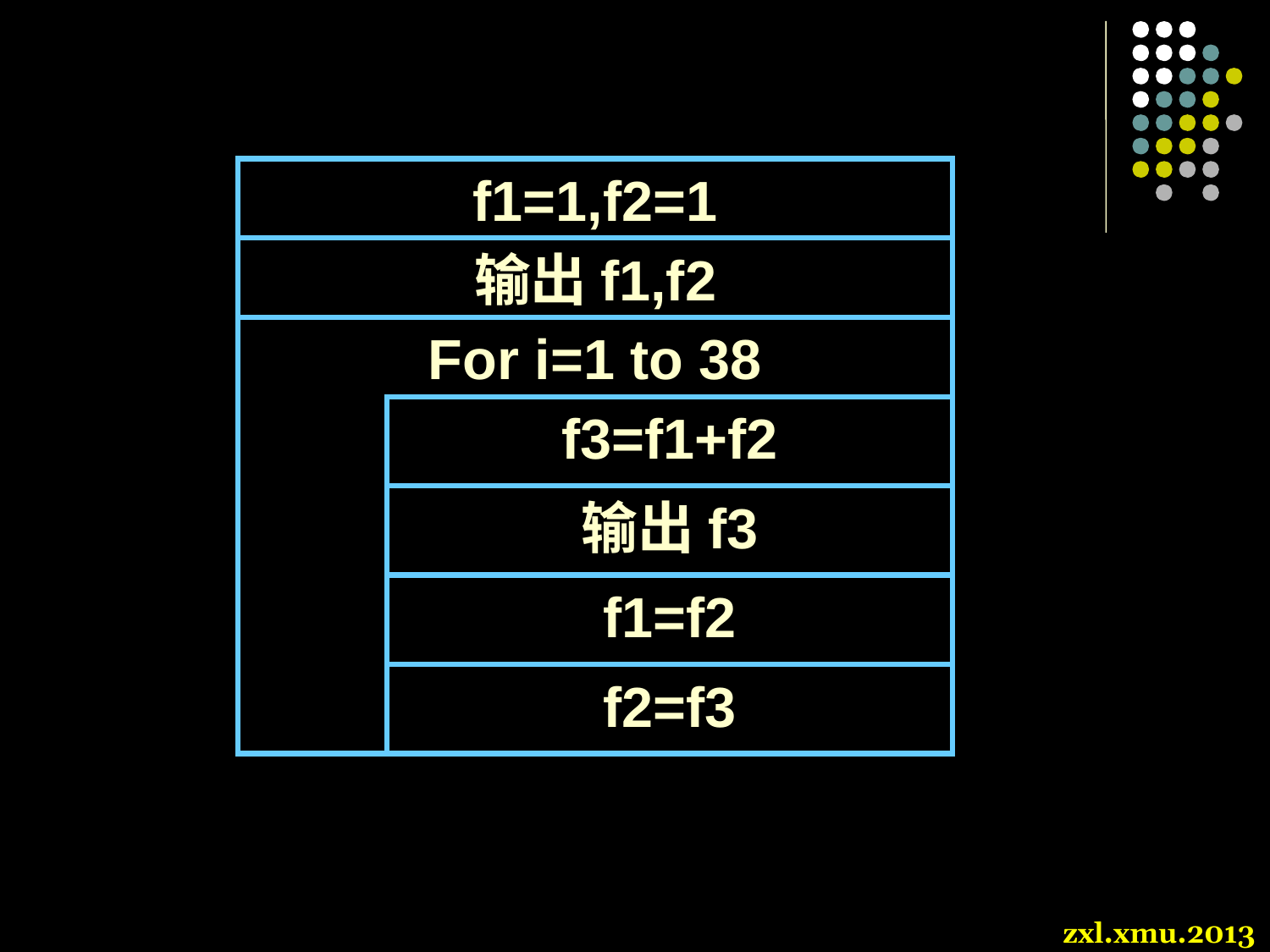

f1=1,f2=1
输出f1,f2
For i=1 to 38

f3=f1+f2
输出f3
f1=f2
f2=f3